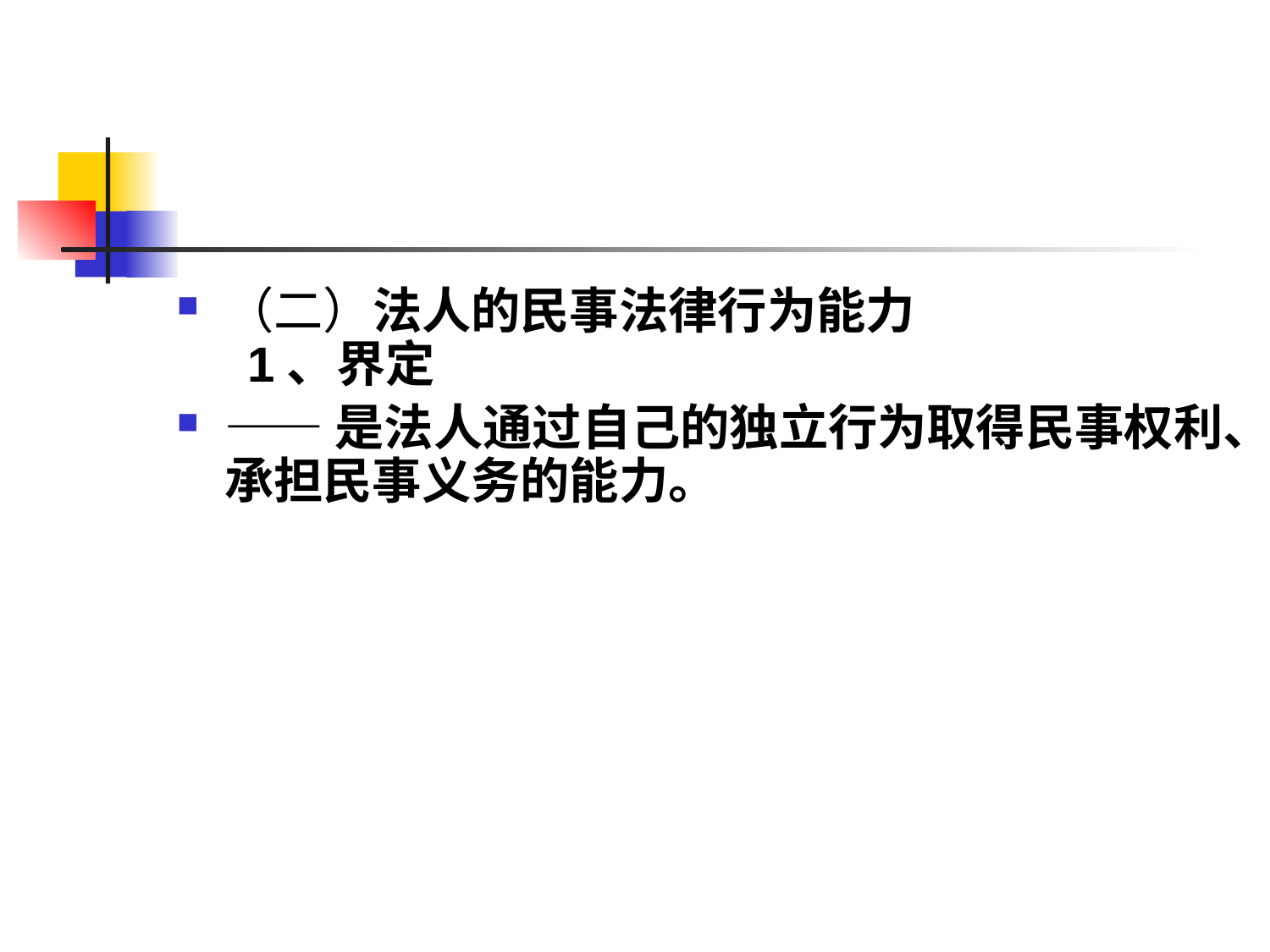

#
（二）法人的民事法律行为能力
 1、界定
——是法人通过自己的独立行为取得民事权利、承担民事义务的能力。